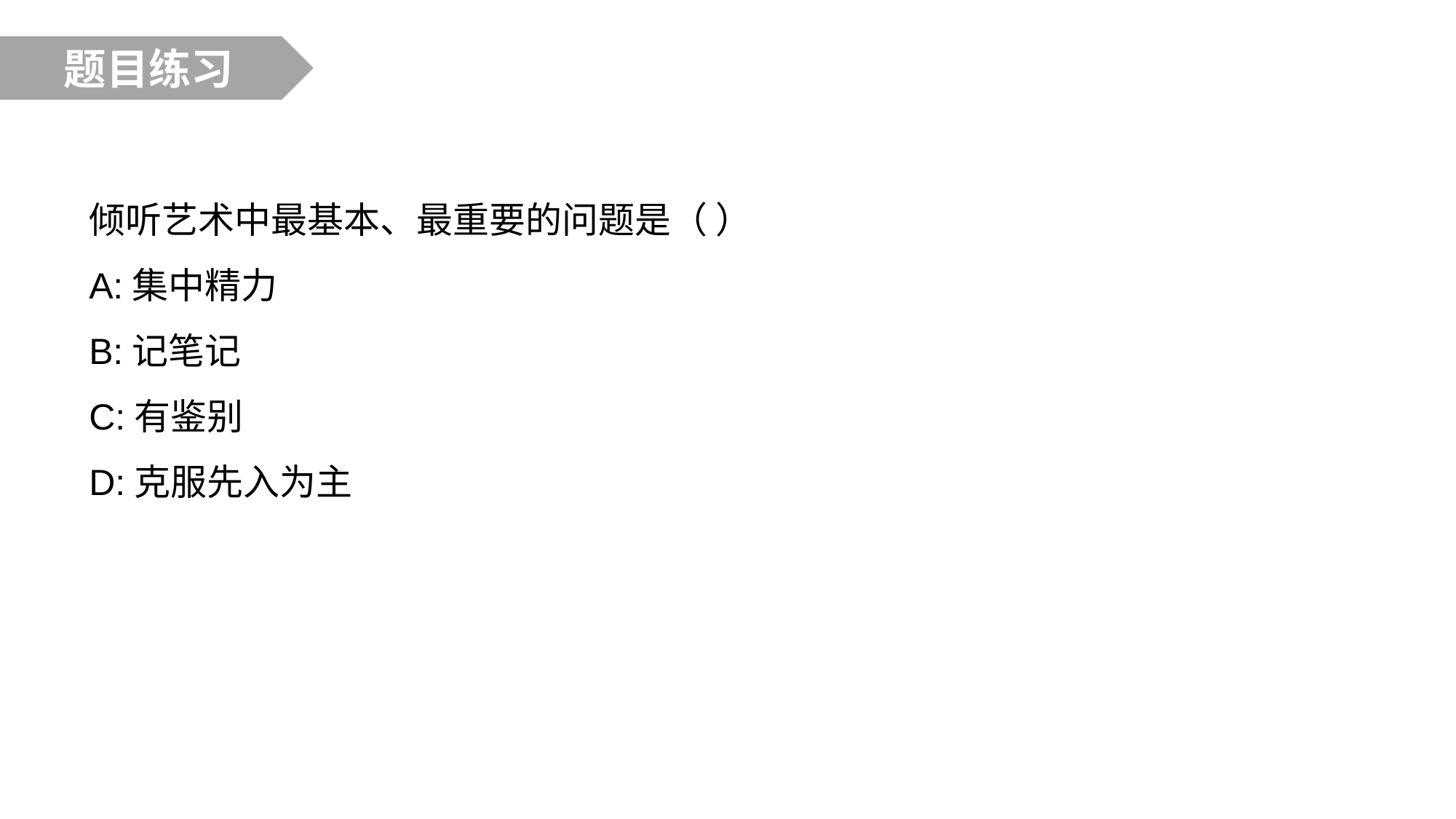

题目练习
倾听艺术中最基本、最重要的问题是（ ）
A:集中精力
B:记笔记
C:有鉴别
D:克服先入为主